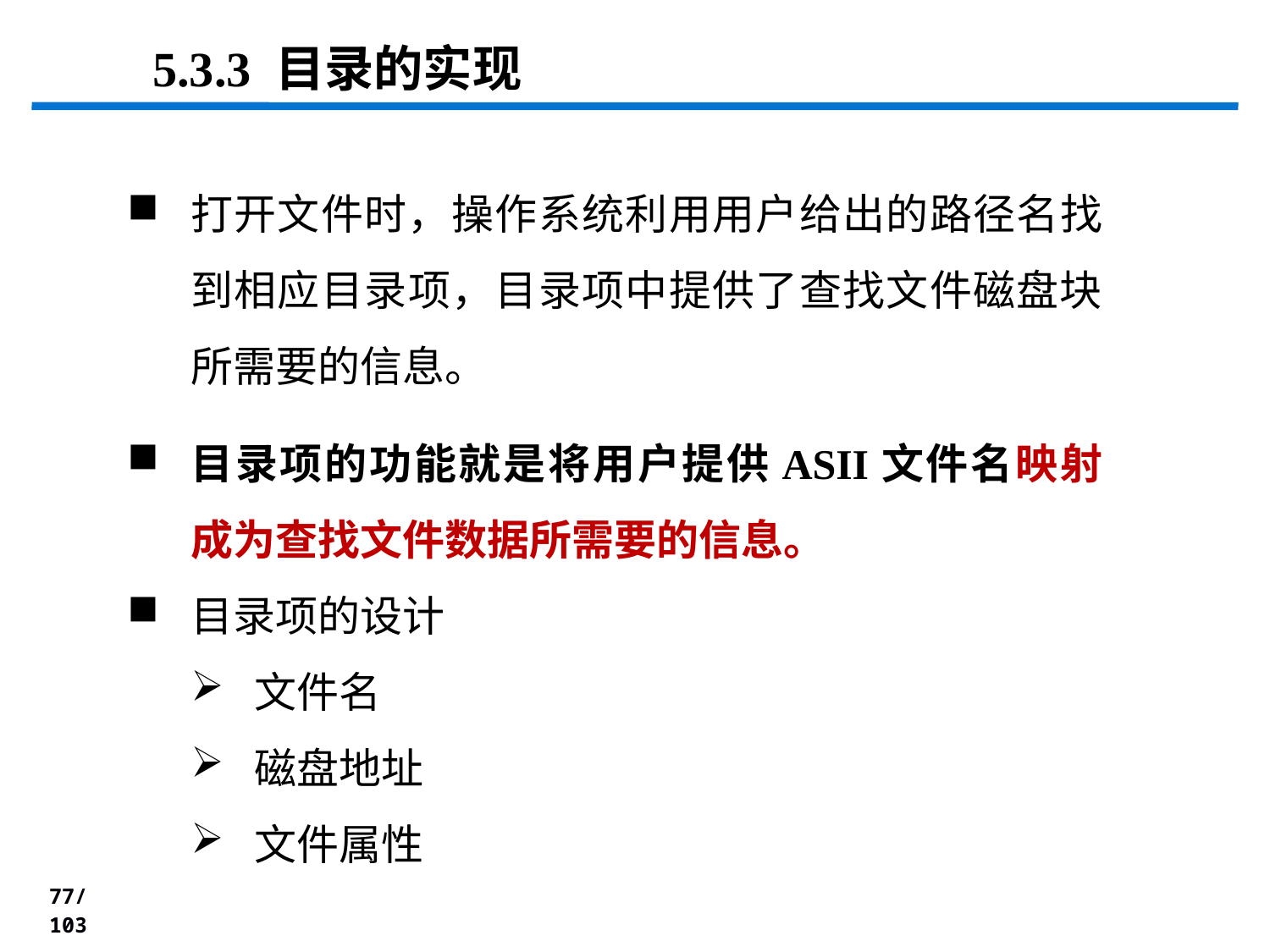

5.3.3 目录的实现
打开文件时，操作系统利用用户给出的路径名找到相应目录项，目录项中提供了查找文件磁盘块所需要的信息。
目录项的功能就是将用户提供ASII文件名映射成为查找文件数据所需要的信息。
目录项的设计
文件名
磁盘地址
文件属性